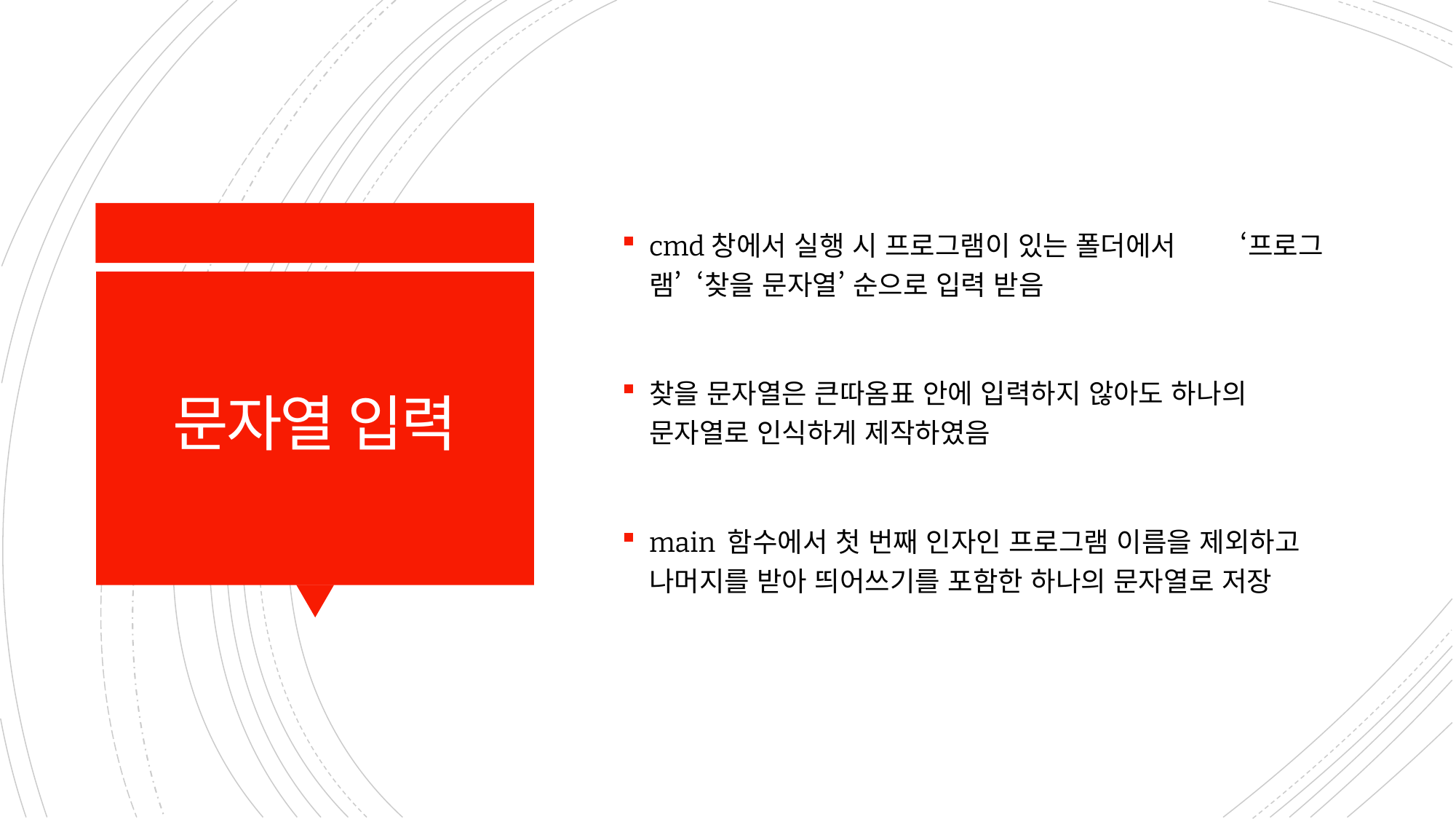

cmd창에서 실행 시 프로그램이 있는 폴더에서	      ‘프로그램’  ‘찾을 문자열’ 순으로 입력 받음

찾을 문자열은 큰따옴표 안에 입력하지 않아도 하나의  문자열로 인식하게 제작하였음

main 함수에서 첫 번째 인자인 프로그램 이름을 제외하고 나머지를 받아 띄어쓰기를 포함한 하나의 문자열로 저장
# 문자열 입력